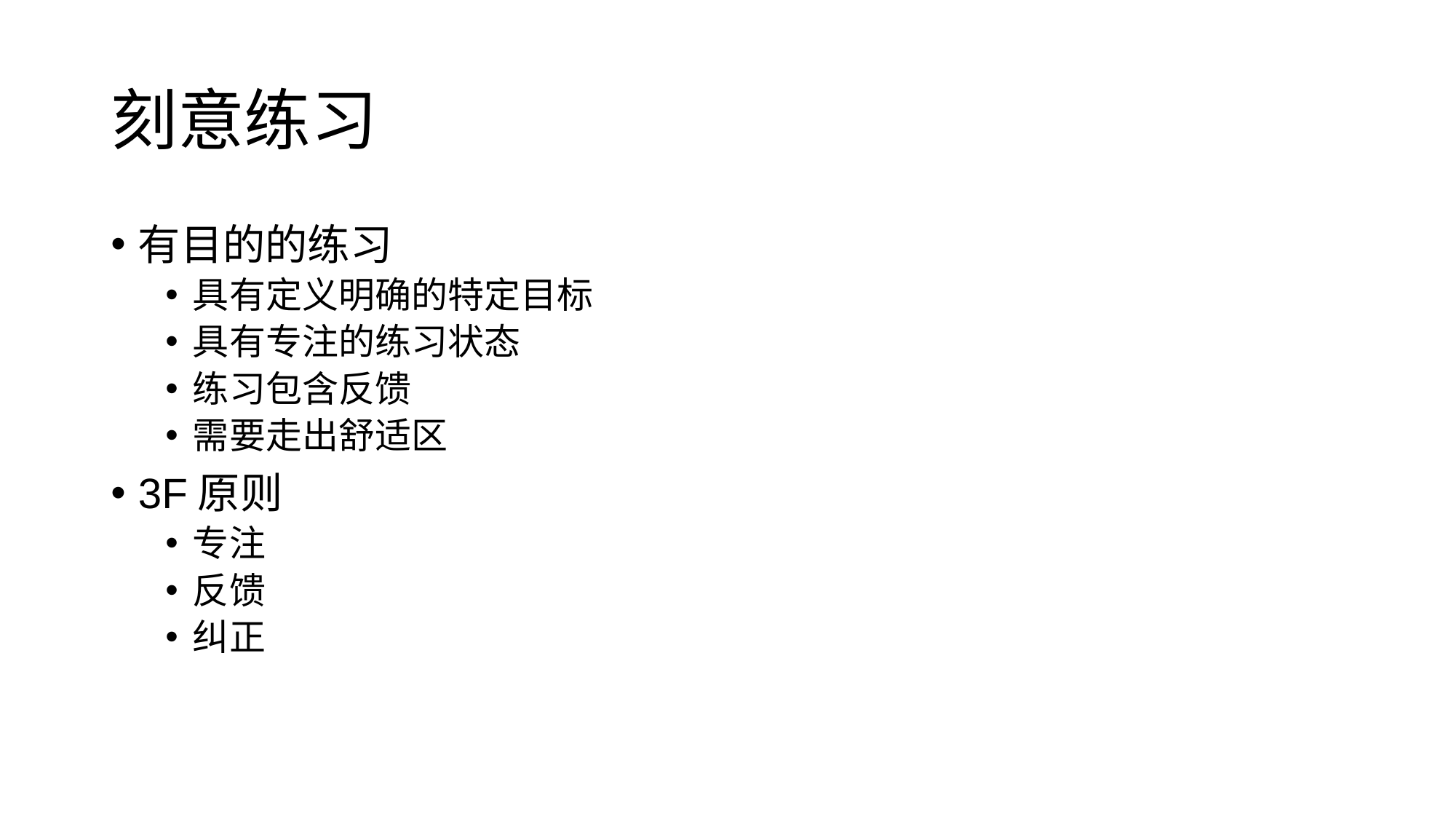

# 刻意练习
有目的的练习
具有定义明确的特定目标
具有专注的练习状态
练习包含反馈
需要走出舒适区
3F原则
专注
反馈
纠正